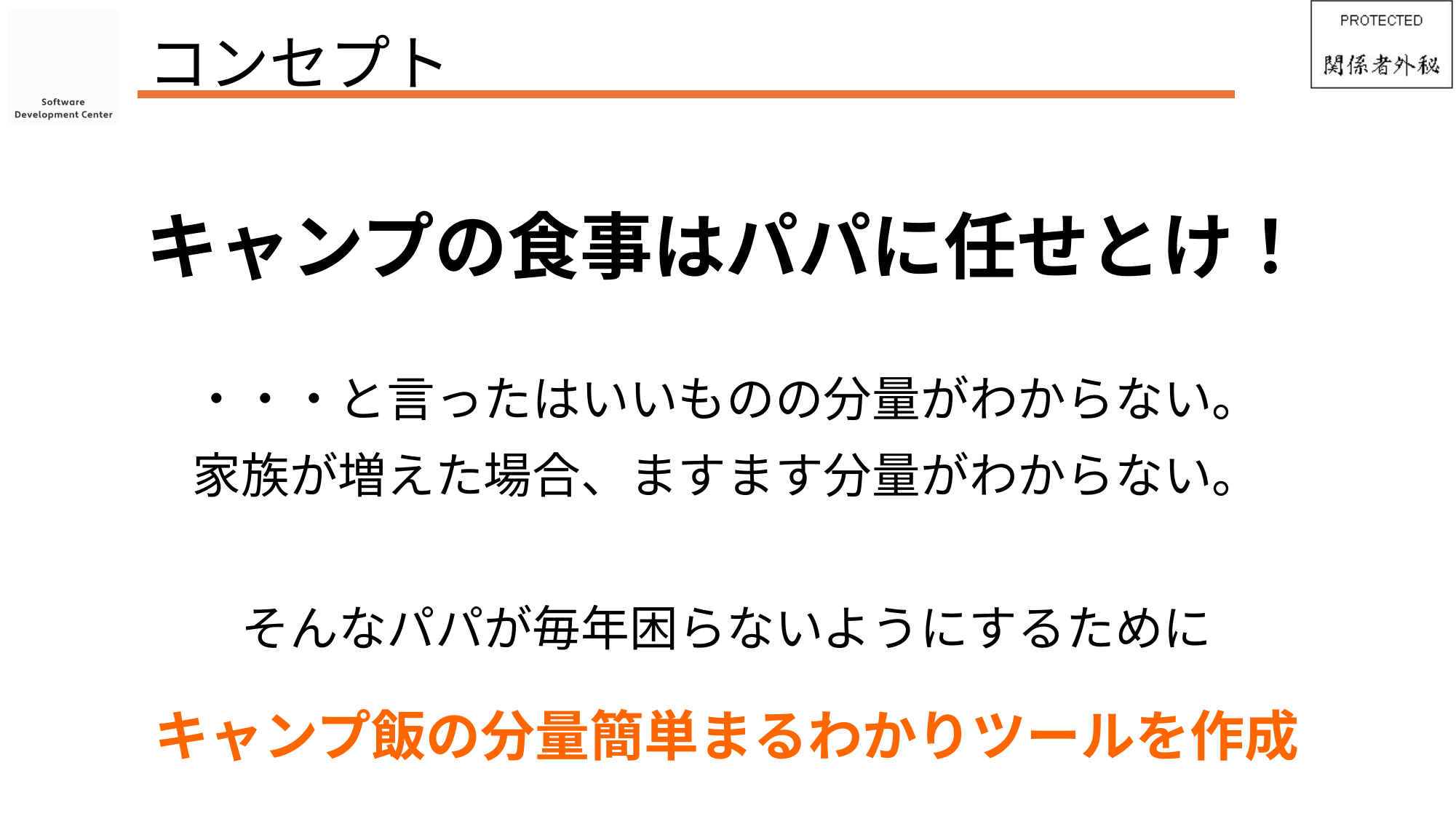

# コンセプト
キャンプの食事はパパに任せとけ！

・・・と言ったはいいものの分量がわからない。
家族が増えた場合、ますます分量がわからない。

そんなパパが毎年困らないようにするために
キャンプ飯の分量簡単まるわかりツールを作成